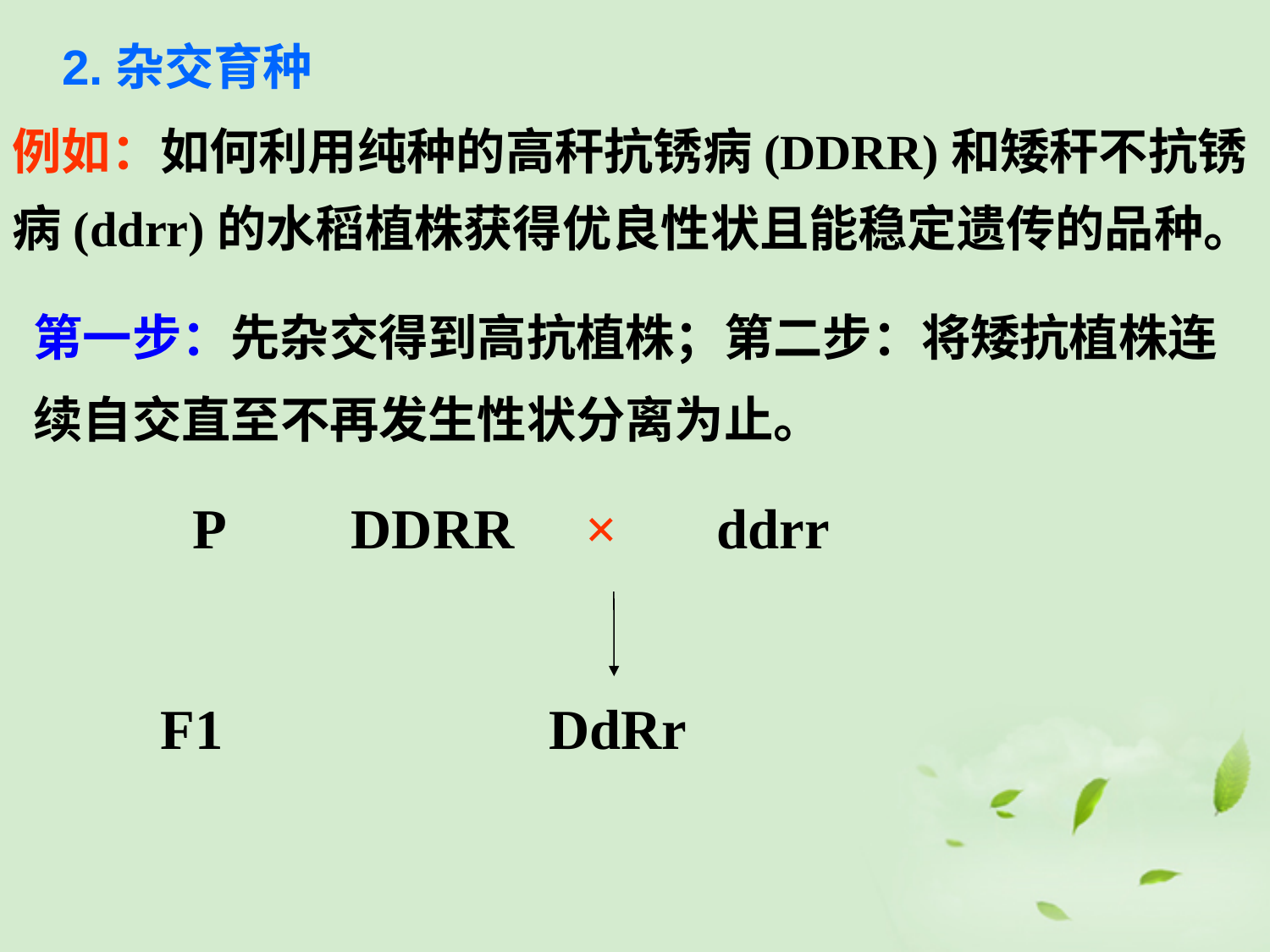

2.杂交育种
例如：如何利用纯种的高秆抗锈病(DDRR)和矮秆不抗锈病(ddrr)的水稻植株获得优良性状且能稳定遗传的品种。
第一步：先杂交得到高抗植株；第二步：将矮抗植株连续自交直至不再发生性状分离为止。
P         DDRR     ×       ddrr

F1                       DdRr